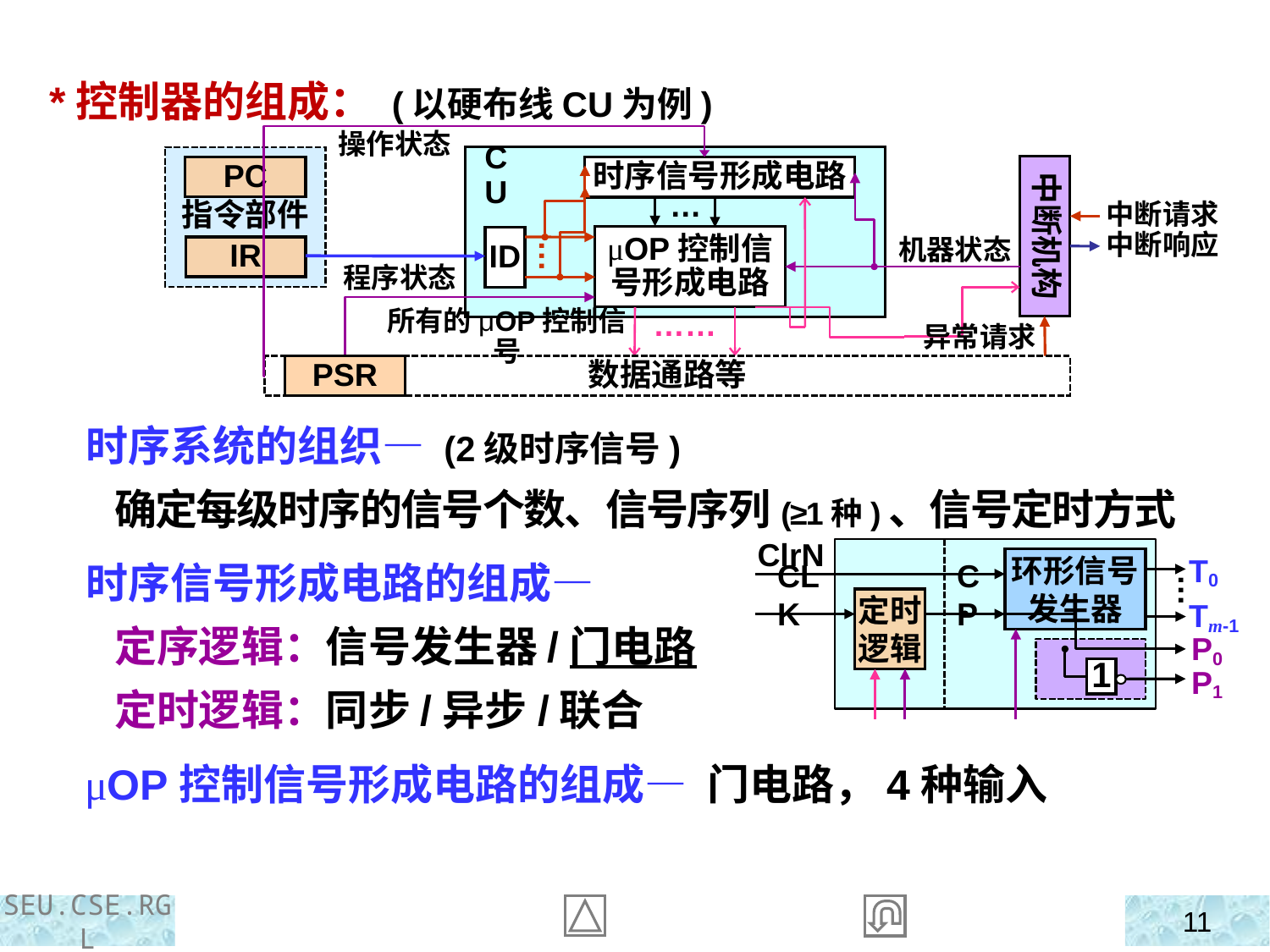

*控制器的组成： (以硬布线CU为例)

    时序系统的组织— (2级时序信号)
       确定每级时序的信号个数、信号序列(≥1种)、信号定时方式
    时序信号形成电路的组成—
       定序逻辑：信号发生器/门电路
       定时逻辑：同步/异步/联合
    μOP控制信号形成电路的组成—
操作状态

中断机构
PC
时序信号形成电路
CU
中断请求
中断响应
指令部件
…
μOP控制信号形成电路
ID
IR
机器状态
…
程序状态
异常请求
……
所有的μOP控制信号
数据通路等
PSR
ClrN

环形信号发生器
T0
Tm-1
…
CLK
CP
定时逻辑
P0
P1

1

门电路，4种输入
SEU.CSE.RGL

11